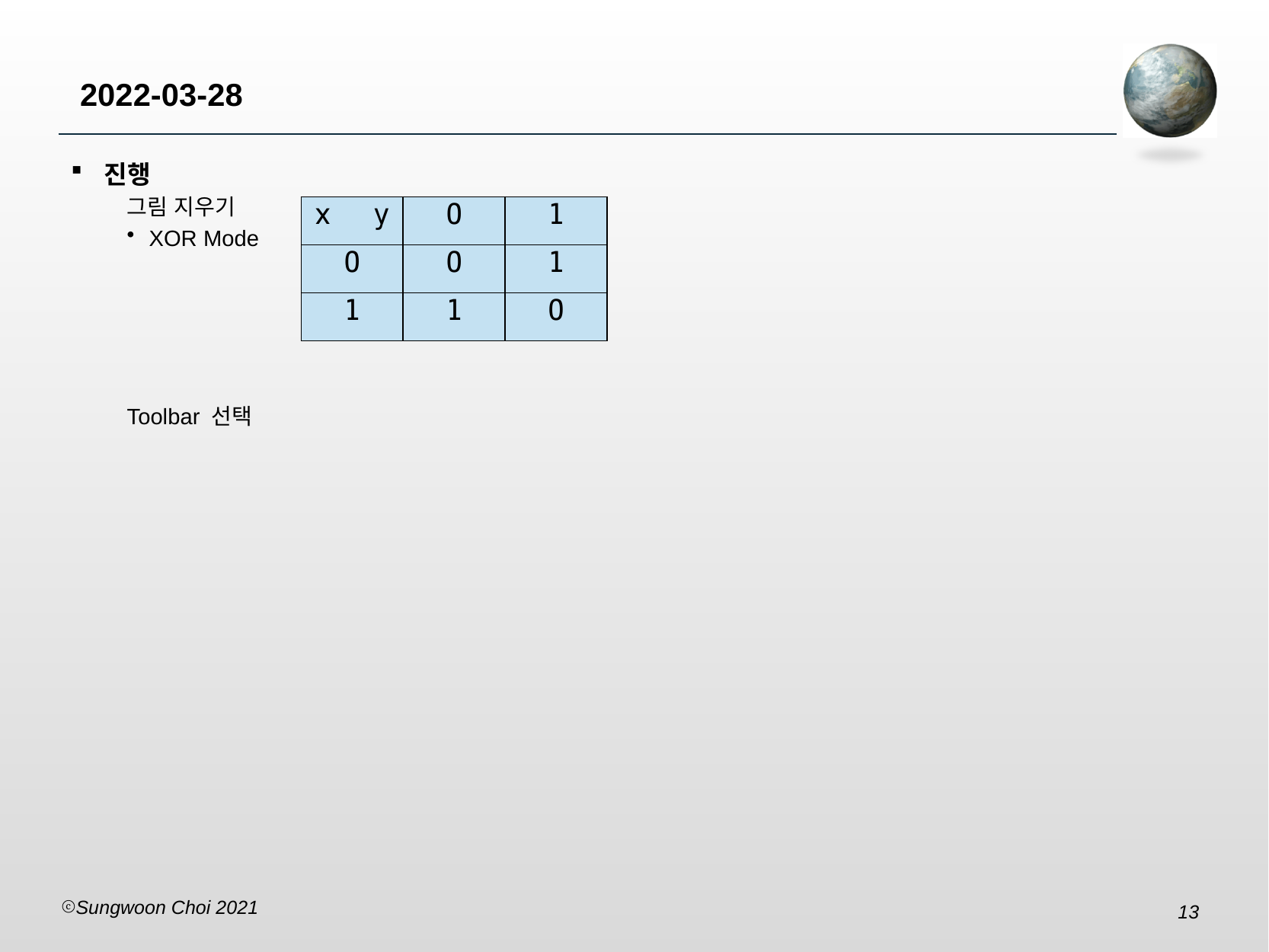

# 2022-03-28
진행
그림 지우기
XOR Mode

Toolbar 선택
| x y | 0 | 1 |
| --- | --- | --- |
| 0 | 0 | 1 |
| 1 | 1 | 0 |
Sungwoon Choi 2021
13